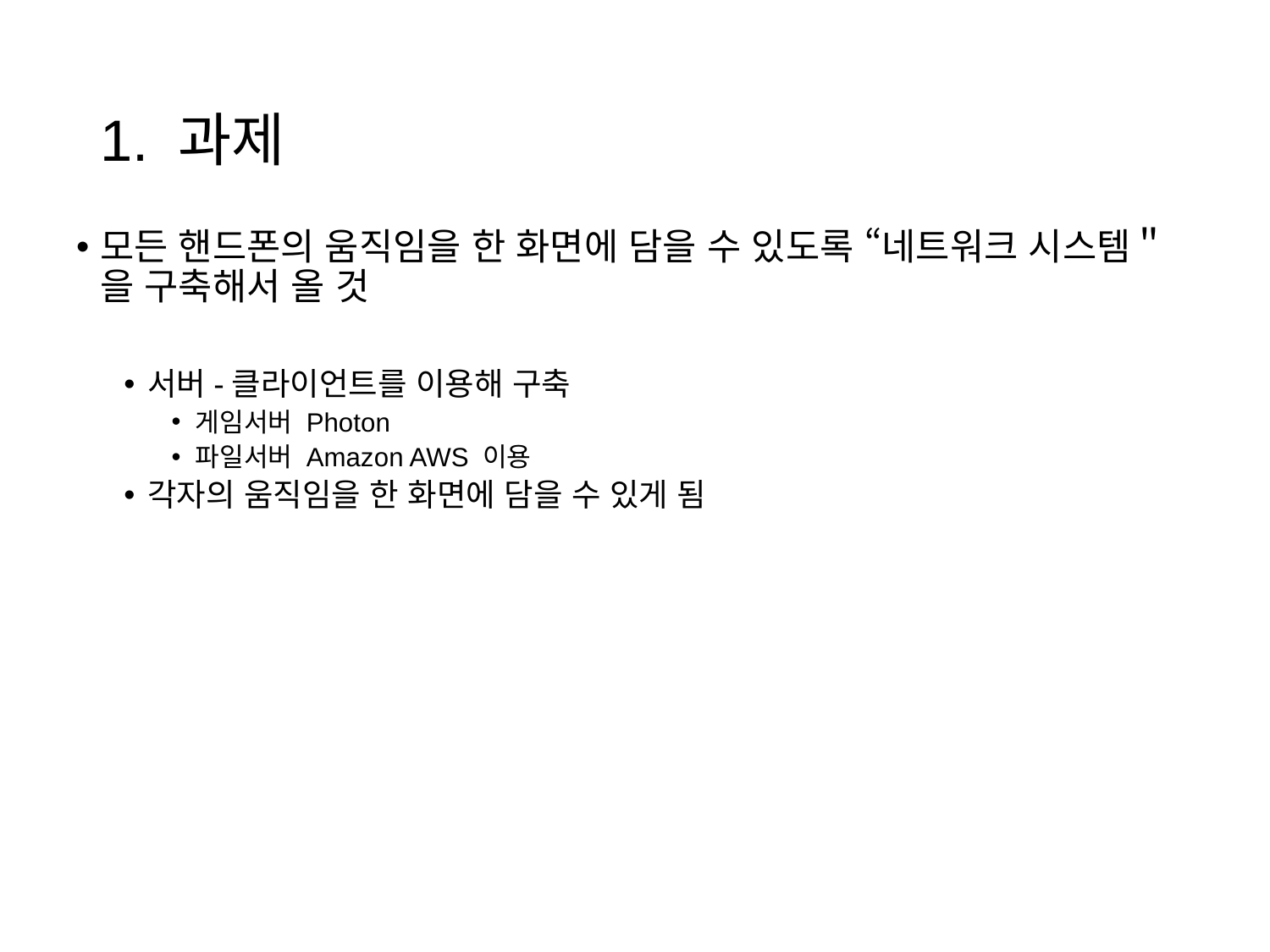

# 1. 과제
모든 핸드폰의 움직임을 한 화면에 담을 수 있도록 “네트워크 시스템＂을 구축해서 올 것

서버-클라이언트를 이용해 구축
게임서버 Photon
파일서버 Amazon AWS 이용
각자의 움직임을 한 화면에 담을 수 있게 됨